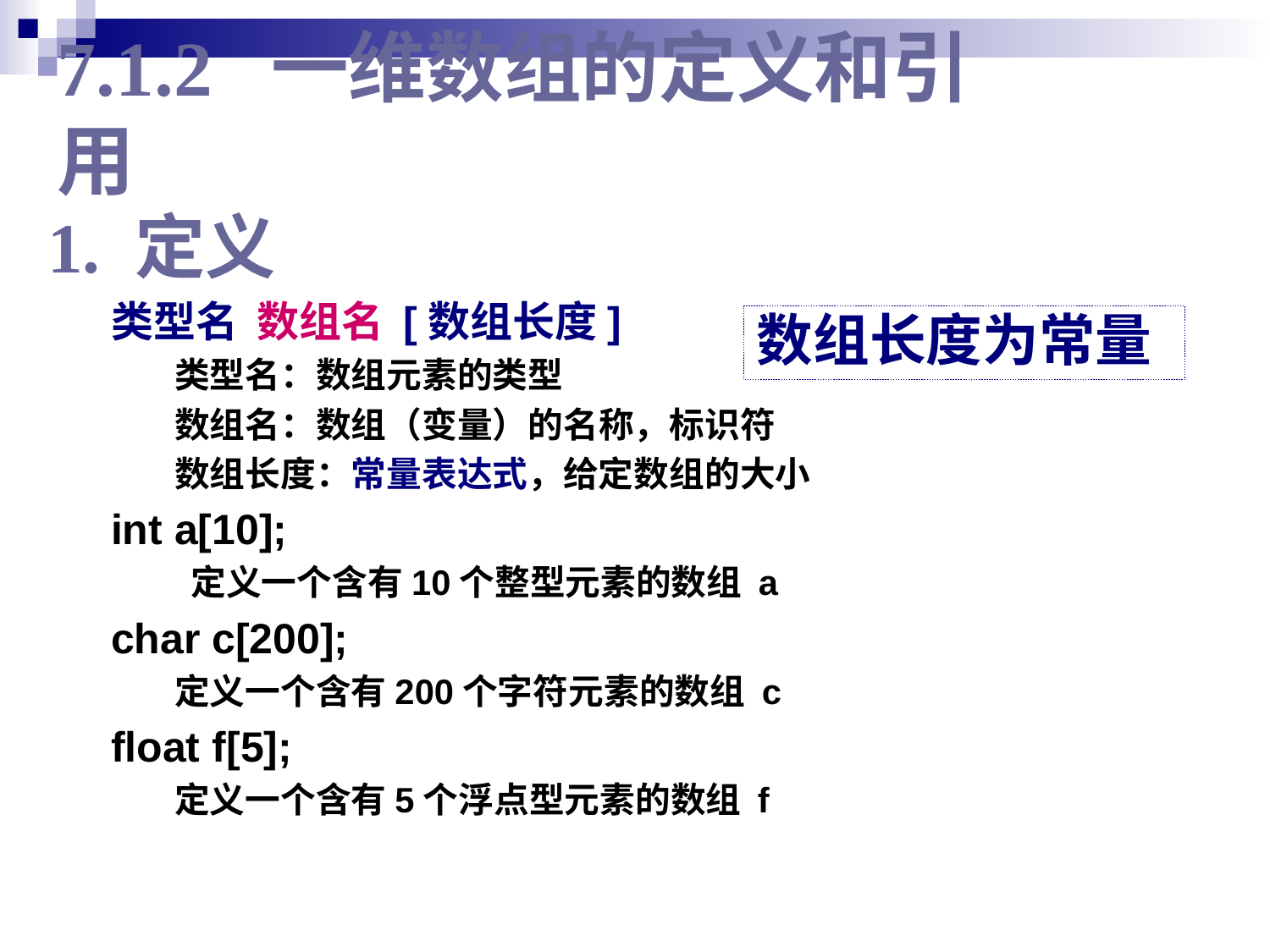

# 7.1.2  一维数组的定义和引用
1. 定义
类型名  数组名 [数组长度]
类型名：数组元素的类型
数组名：数组（变量）的名称，标识符
数组长度：常量表达式，给定数组的大小
int a[10];
 定义一个含有10个整型元素的数组 a
char c[200];
定义一个含有200个字符元素的数组 c
float f[5];
定义一个含有5个浮点型元素的数组 f
数组长度为常量